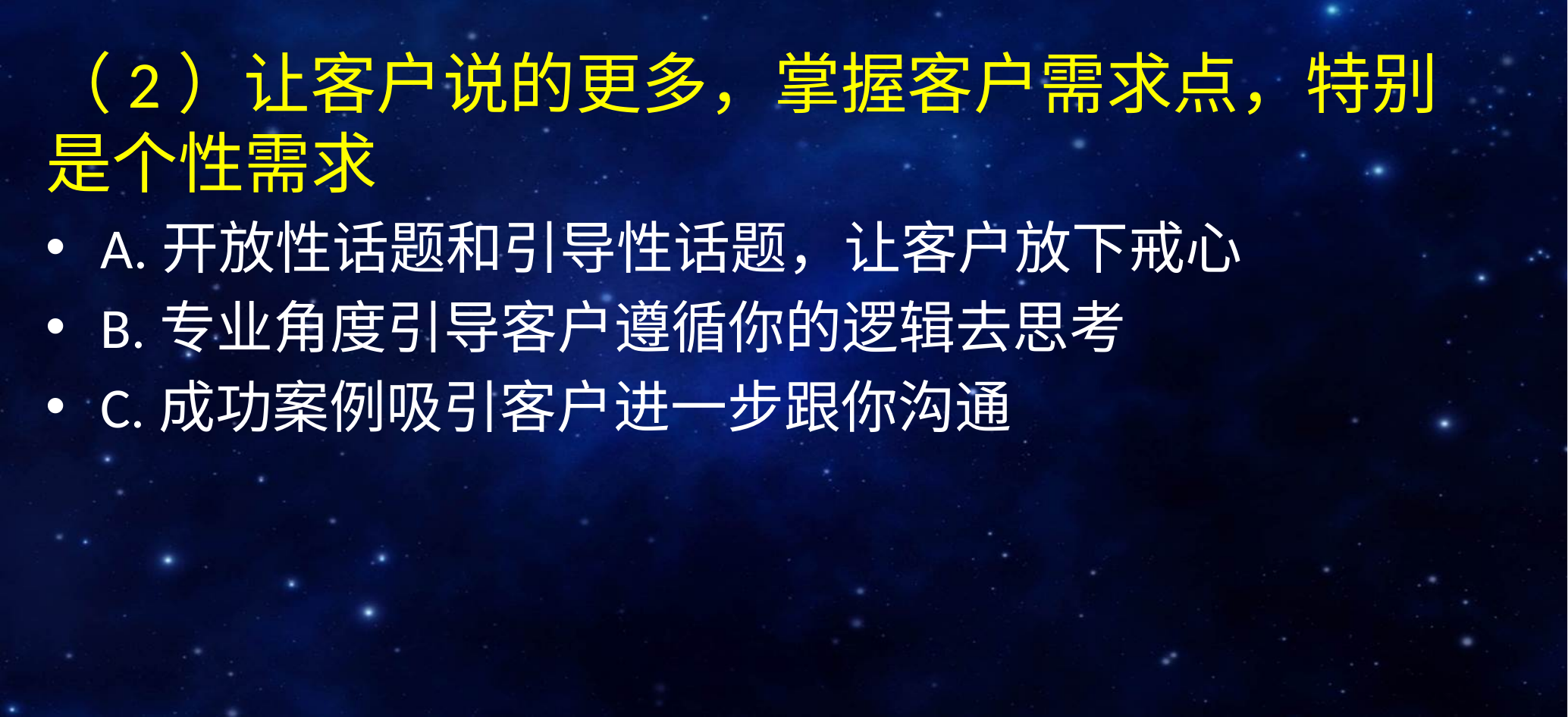

（2）让客户说的更多，掌握客户需求点，特别是个性需求
A.开放性话题和引导性话题，让客户放下戒心
B.专业角度引导客户遵循你的逻辑去思考
C.成功案例吸引客户进一步跟你沟通